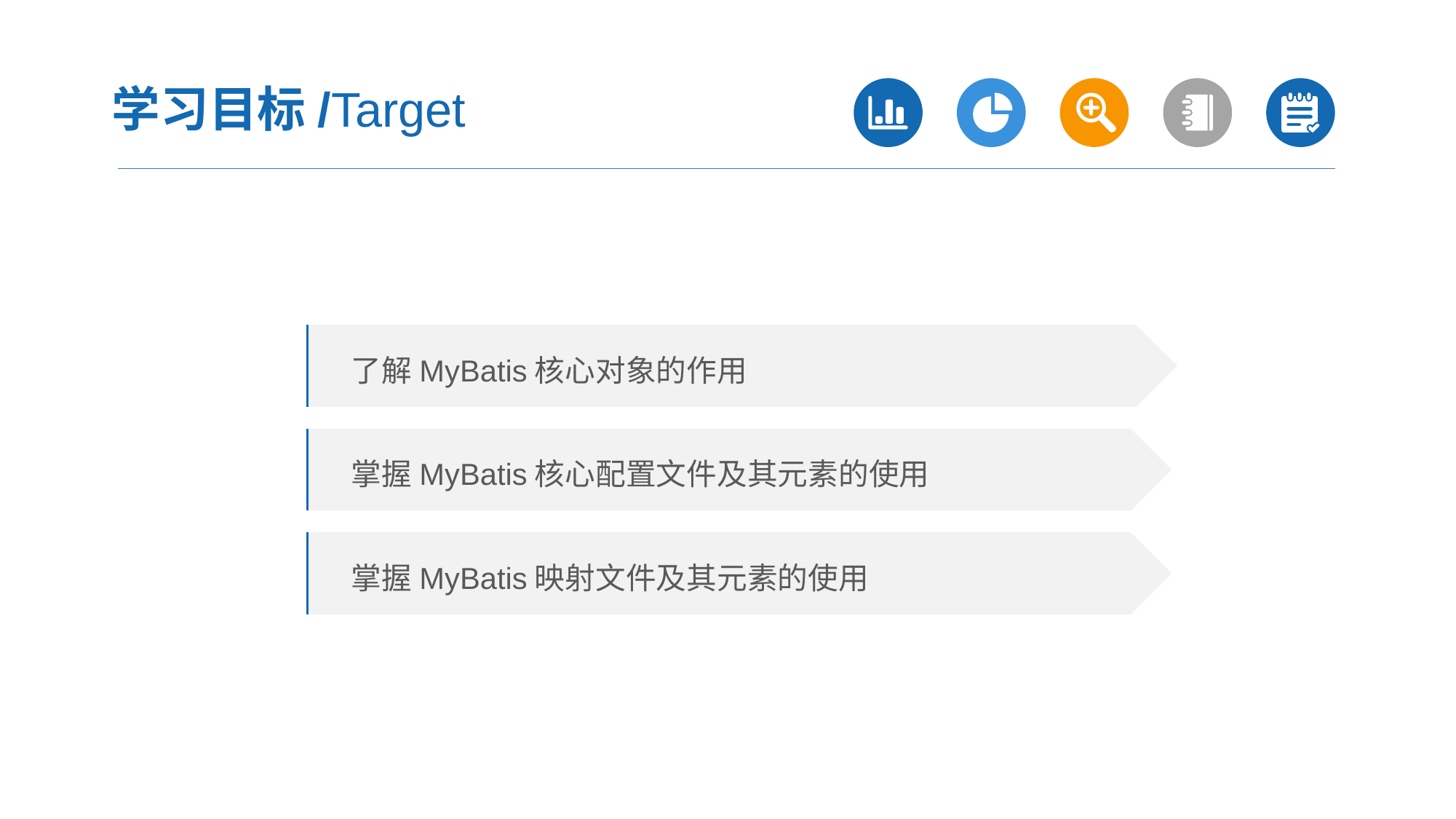

学习目标/Target
    了解MyBatis核心对象的作用

    掌握MyBatis核心配置文件及其元素的使用

    掌握MyBatis映射文件及其元素的使用